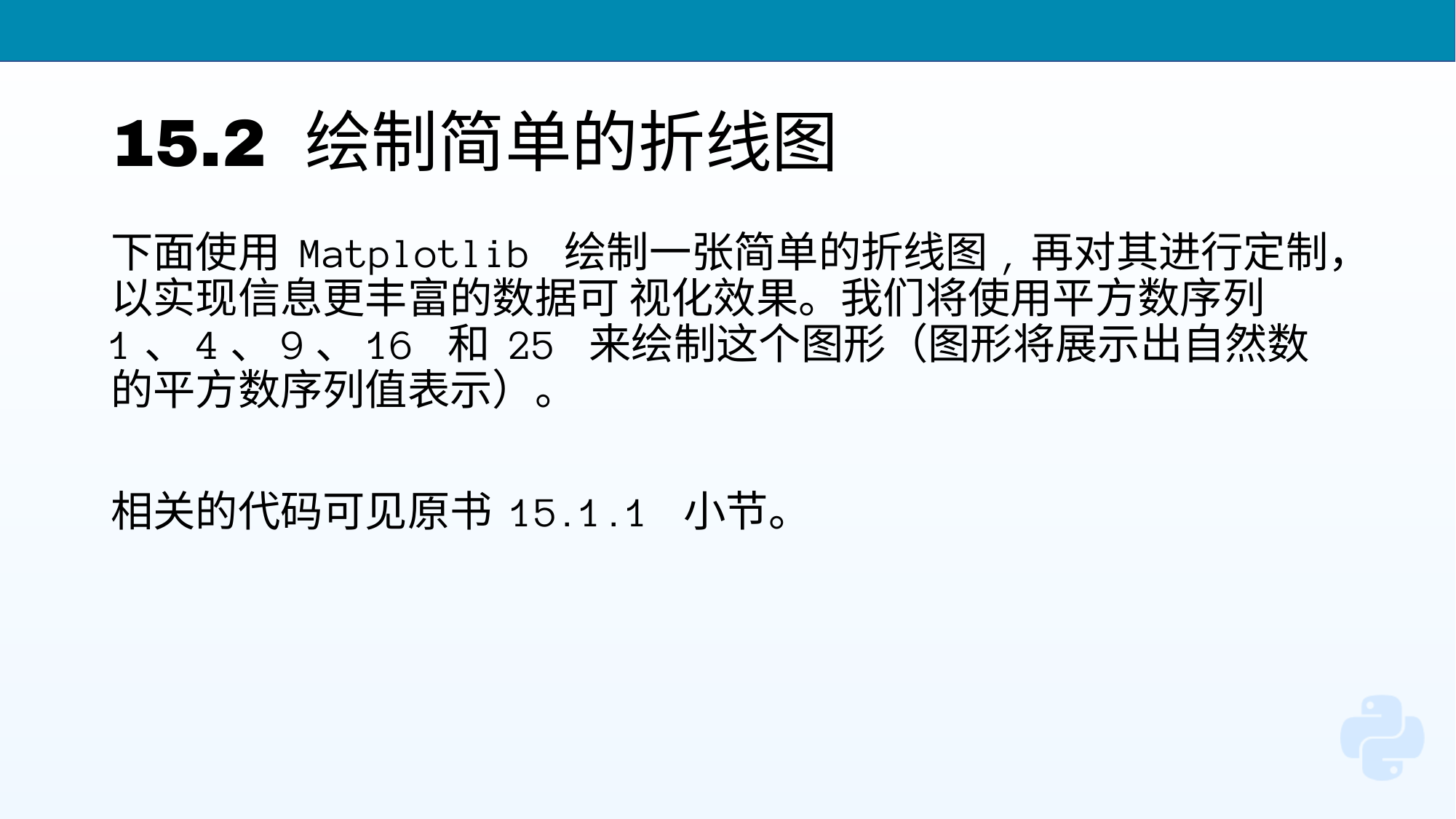

# 15.2 绘制简单的折线图
下面使用 Matplotlib 绘制一张简单的折线图,再对其进行定制，以实现信息更丰富的数据可 视化效果。我们将使用平方数序列 1、4、9、16 和 25 来绘制这个图形（图形将展示出自然数的平方数序列值表示）。

相关的代码可见原书 15.1.1 小节。